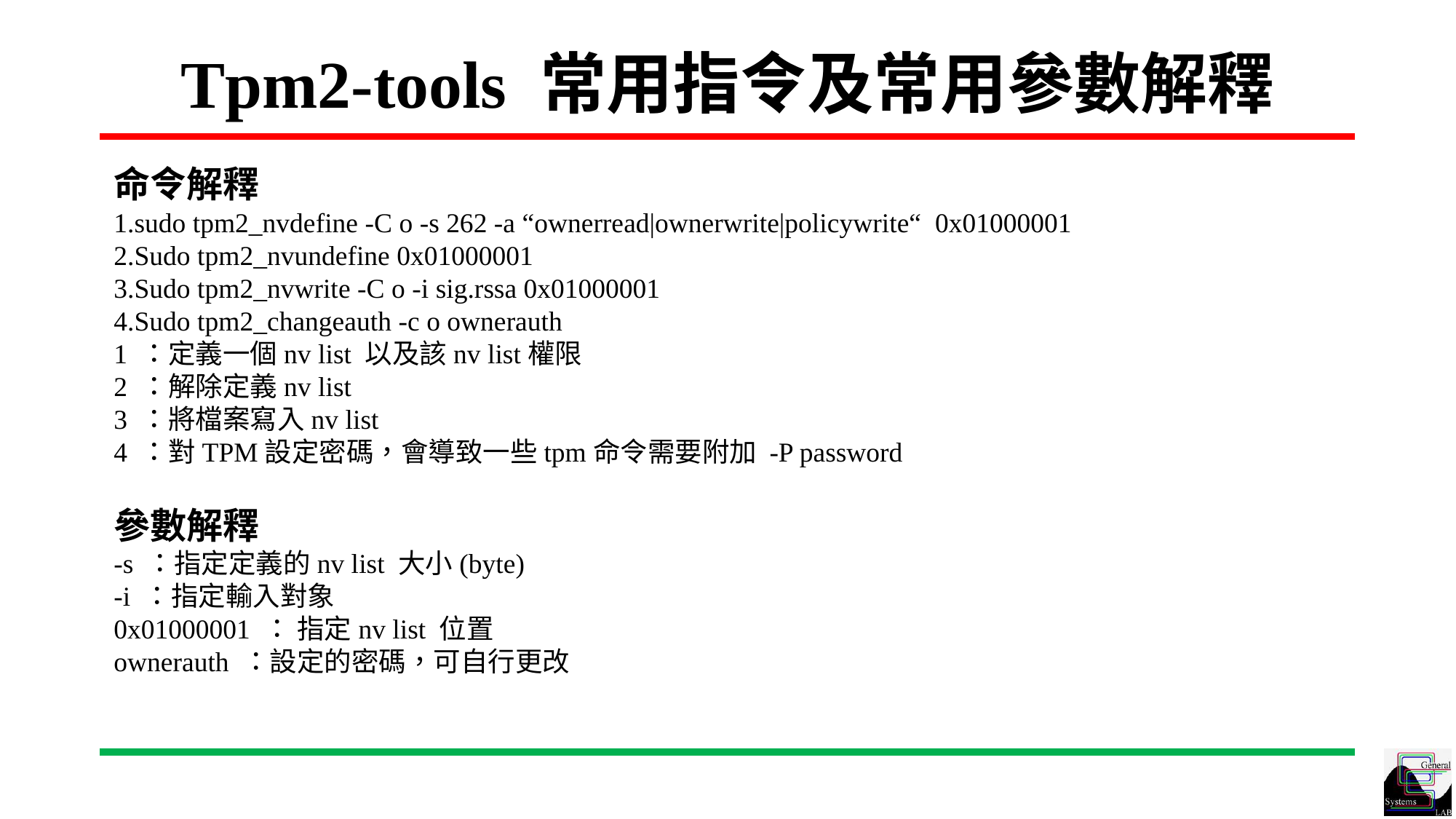

# Tpm2-tools 常用指令及常用參數解釋

命令解釋
1.sudo tpm2_nvdefine -C o -s 262 -a “ownerread|ownerwrite|policywrite“  0x01000001
2.Sudo tpm2_nvundefine 0x01000001
3.Sudo tpm2_nvwrite -C o -i sig.rssa 0x01000001
4.Sudo tpm2_changeauth -c o ownerauth
1 ：定義一個nv list 以及該nv list權限
2 ：解除定義nv list
3 ：將檔案寫入nv list
4 ：對TPM設定密碼，會導致一些tpm命令需要附加 -P password
參數解釋
-s ：指定定義的nv list 大小(byte)
-i ：指定輸入對象
0x01000001 ： 指定nv list 位置
ownerauth ：設定的密碼，可自行更改